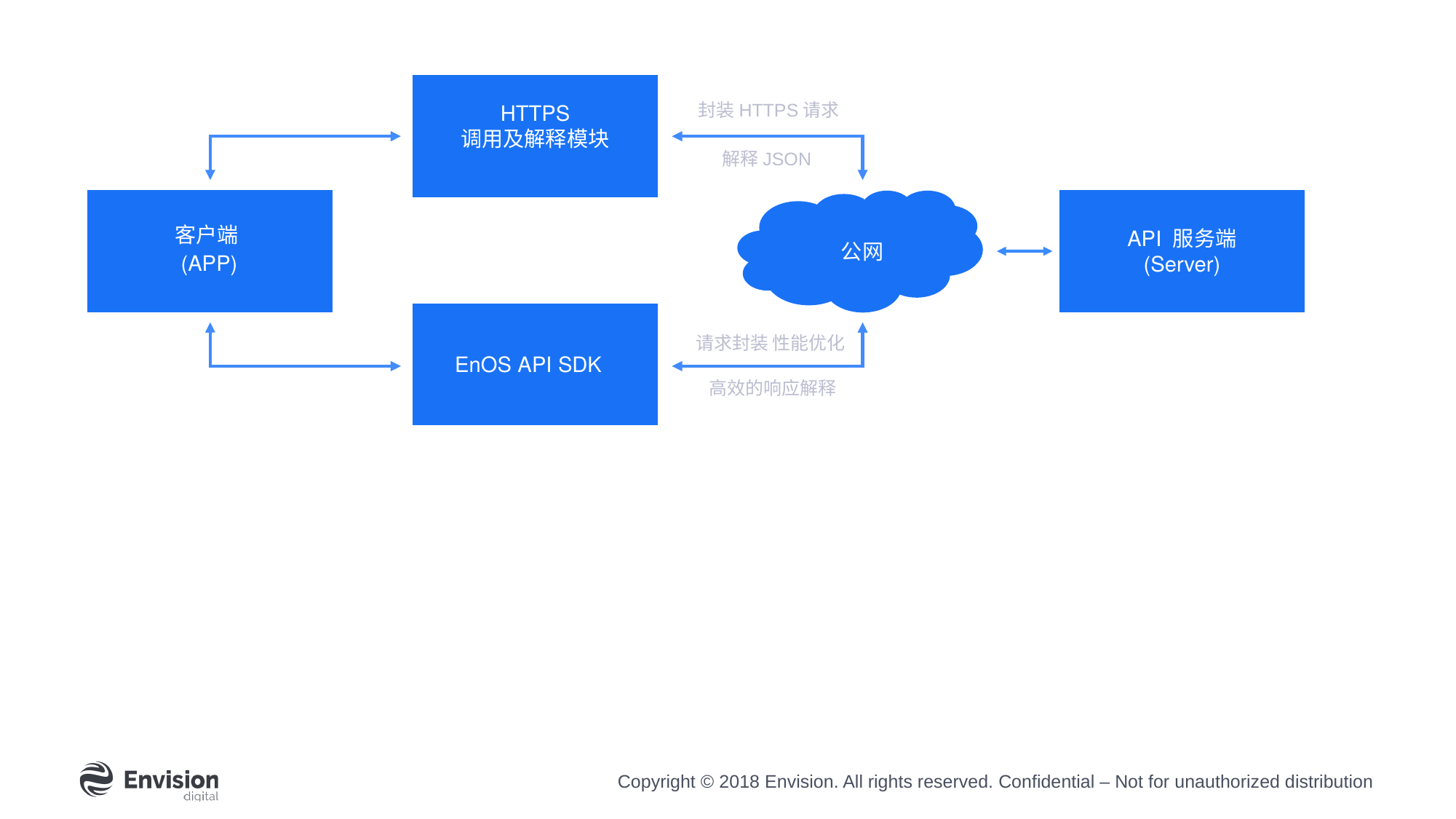

封装HTTPS请求
HTTPS
调用及解释模块
解释JSON

客户端
(APP)
API 服务端
(Server)
公网

请求封装 性能优化
EnOS API SDK
高效的响应解释